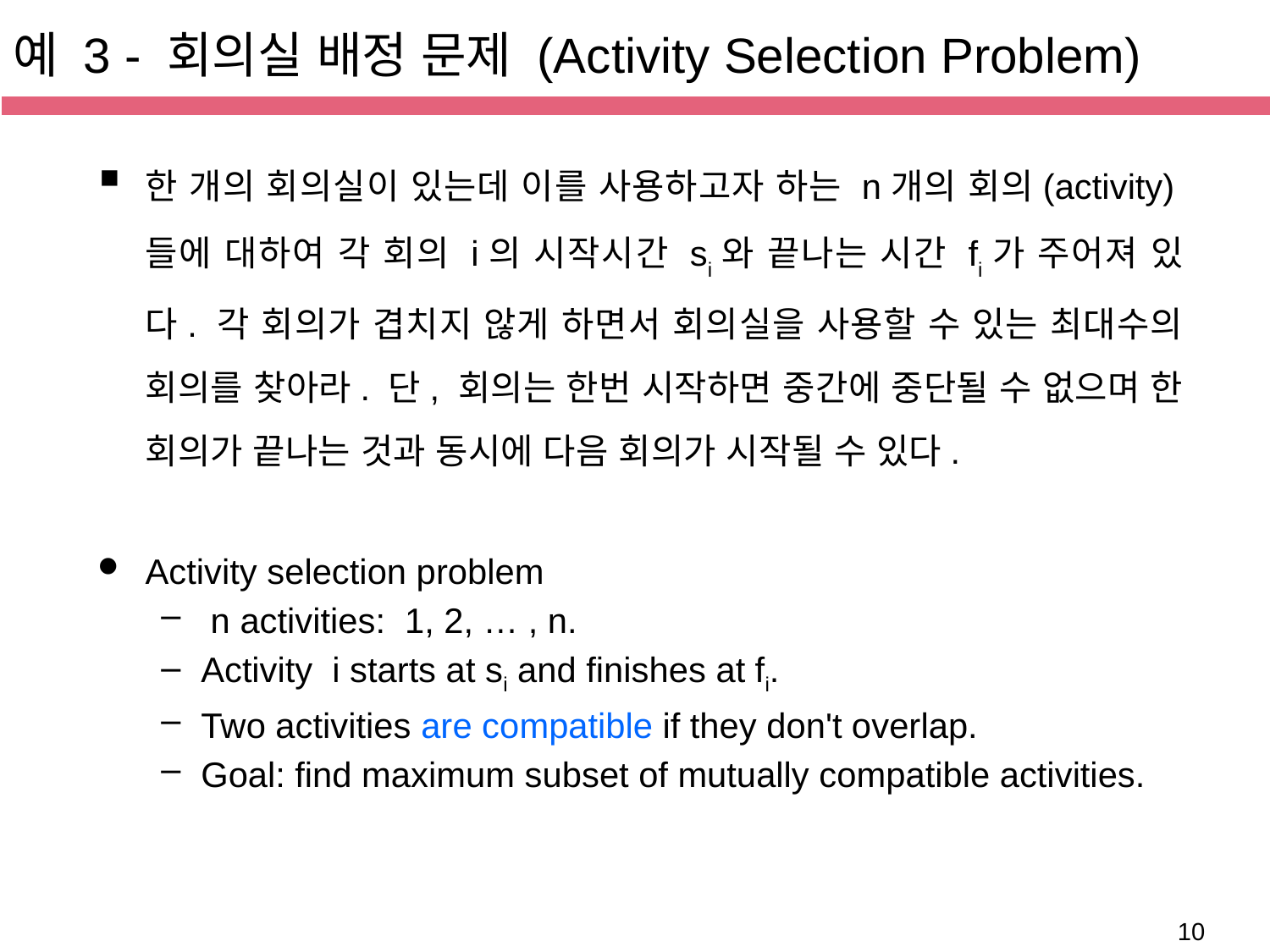

# 예 3 - 회의실 배정 문제 (Activity Selection Problem)
한 개의 회의실이 있는데 이를 사용하고자 하는 n개의 회의(activity)들에 대하여 각 회의 i의 시작시간 si와 끝나는 시간 fi가 주어져 있다. 각 회의가 겹치지 않게 하면서 회의실을 사용할 수 있는 최대수의 회의를 찾아라. 단, 회의는 한번 시작하면 중간에 중단될 수 없으며 한 회의가 끝나는 것과 동시에 다음 회의가 시작될 수 있다.

Activity selection problem
 n activities:  1, 2, … , n.
Activity  i starts at si and finishes at fi.
Two activities are compatible if they don't overlap.
Goal: find maximum subset of mutually compatible activities.